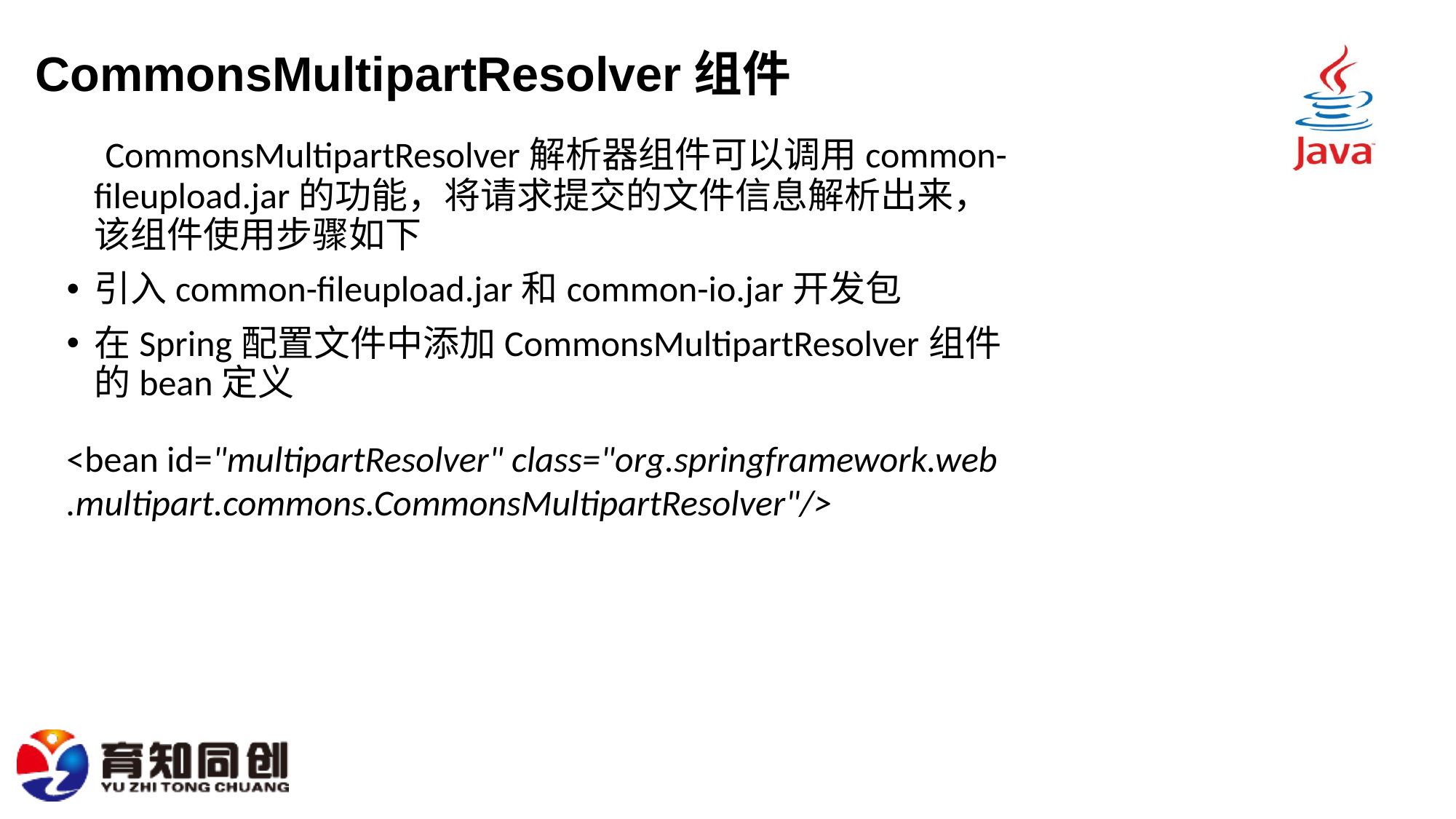

# CommonsMultipartResolver组件
    CommonsMultipartResolver解析器组件可以调用common-fileupload.jar的功能，将请求提交的文件信息解析出来，该组件使用步骤如下
引入common-fileupload.jar和common-io.jar开发包
在Spring配置文件中添加CommonsMultipartResolver组件的bean定义
<bean id="multipartResolver" class="org.springframework.web
.multipart.commons.CommonsMultipartResolver"/>